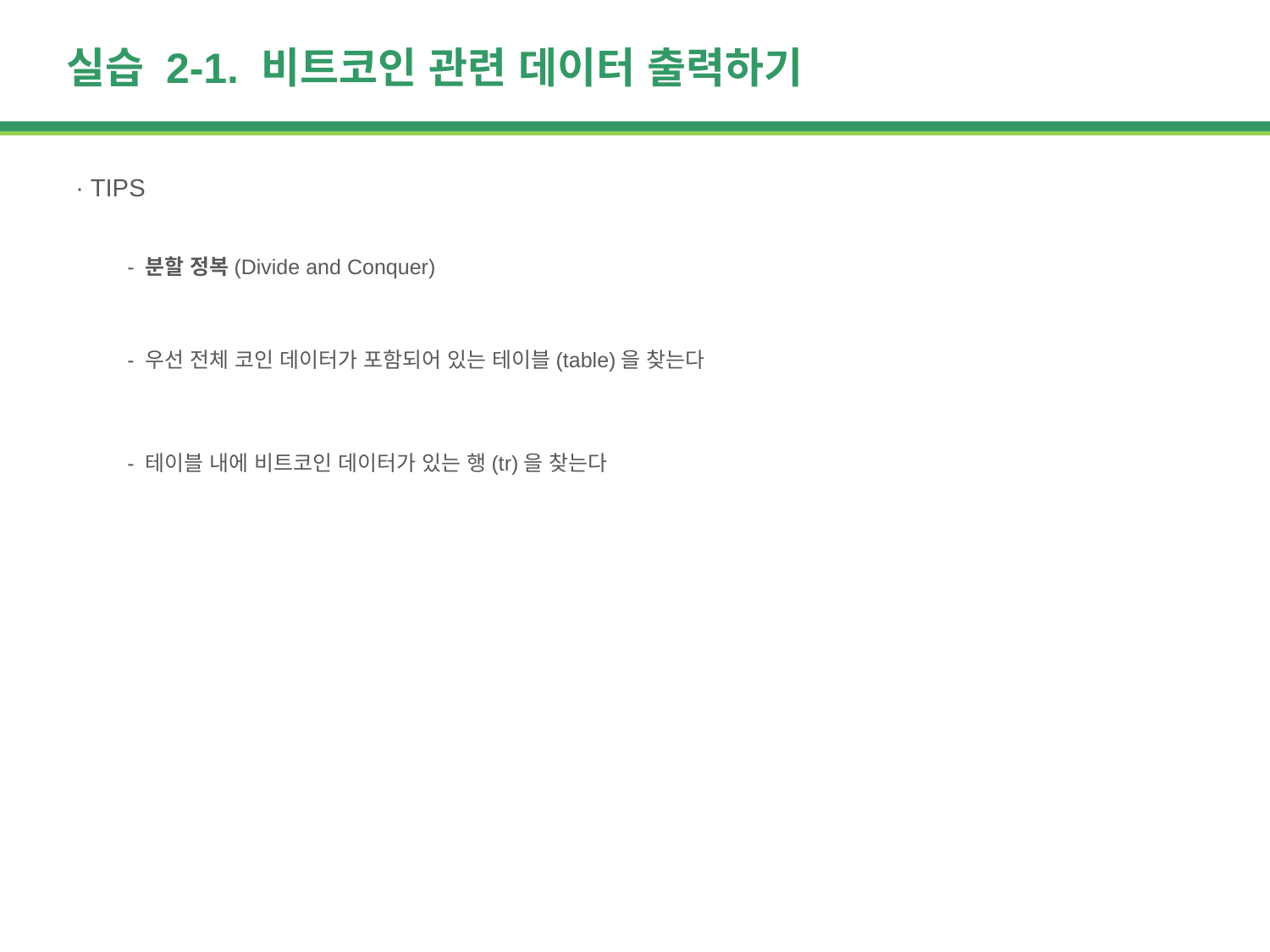

실습 2-1. 비트코인 관련 데이터 출력하기

∙ TIPS
- 분할 정복(Divide and Conquer)
- 우선 전체 코인 데이터가 포함되어 있는 테이블(table)을 찾는다
- 테이블 내에 비트코인 데이터가 있는 행(tr)을 찾는다